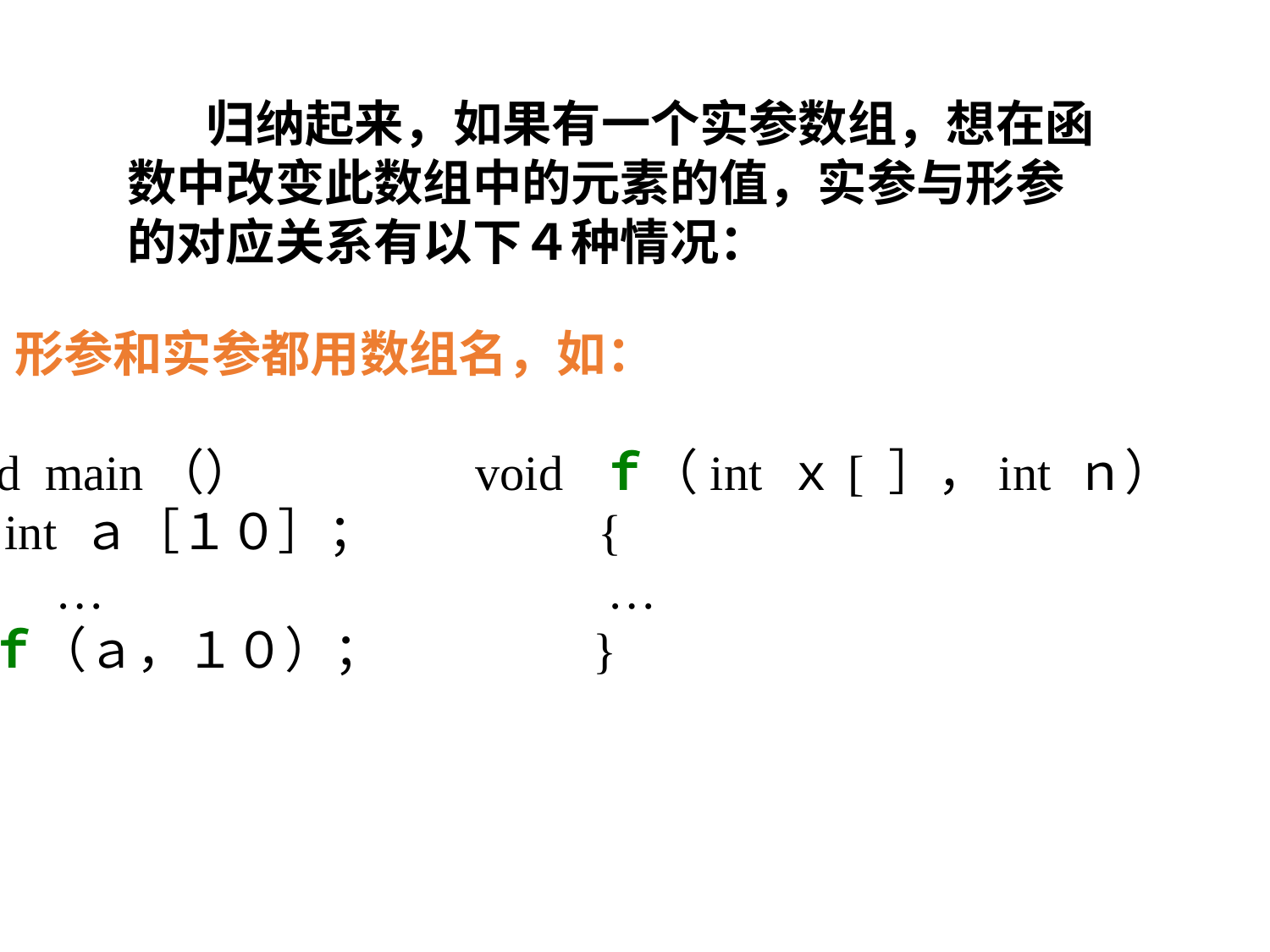

归纳起来，如果有一个实参数组，想在函数中改变此数组中的元素的值，实参与形参的对应关系有以下４种情况：
(1) 形参和实参都用数组名，如：

void  main（）                   void  ｆ（int ｘ[ ］，int ｎ）
｛ int ａ［１０］；                   {
          …                                         …
    ｆ（ａ，１０）；                  }
   ｝